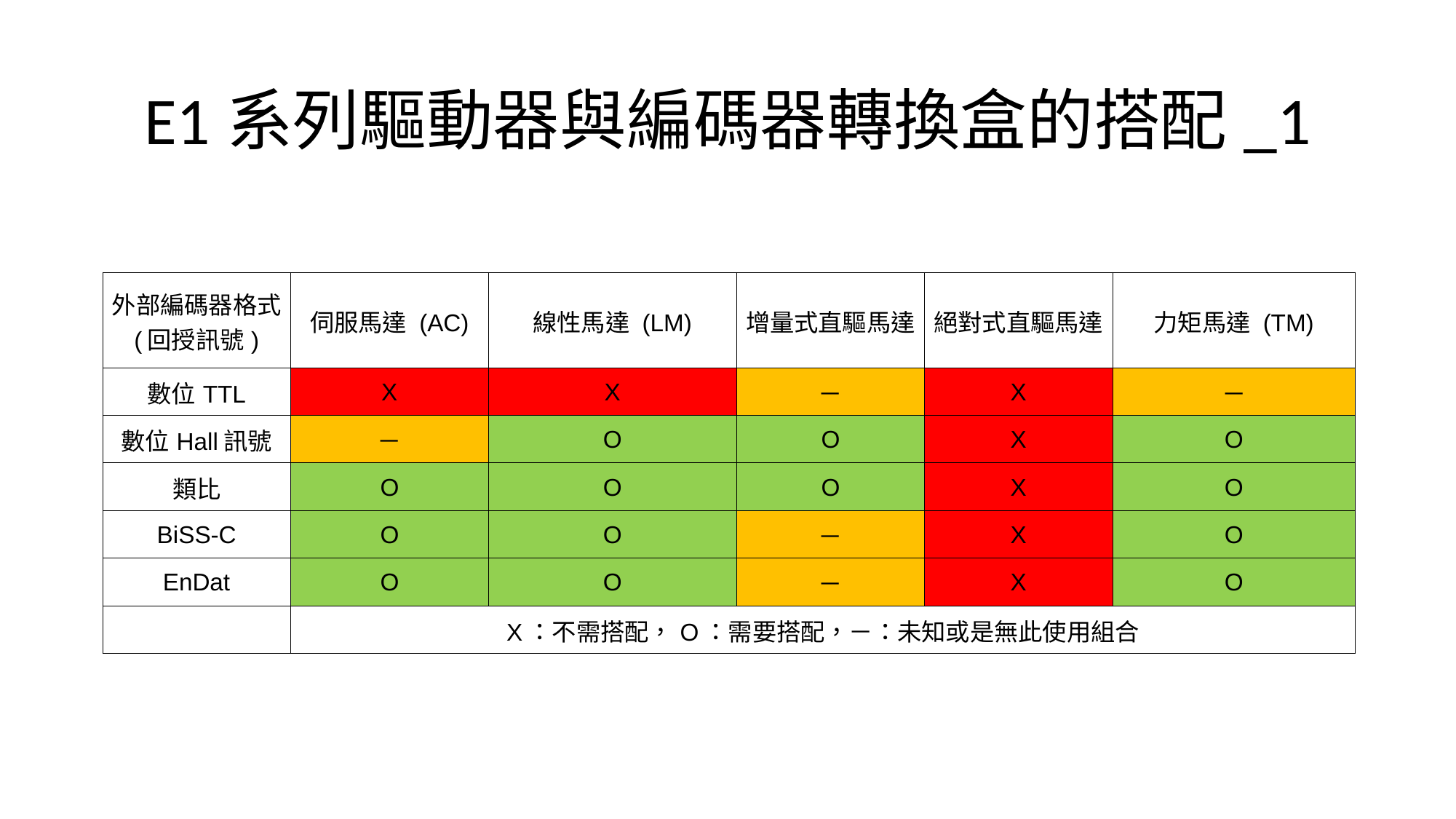

# E1系列驅動器與編碼器轉換盒的搭配_1

| 外部編碼器格式 (回授訊號) | 伺服馬達 (AC) | 線性馬達 (LM) | 增量式直驅馬達 | 絕對式直驅馬達 | 力矩馬達 (TM) |
| --- | --- | --- | --- | --- | --- |
| 數位TTL | X | X | － | X | － |
| 數位Hall訊號 | － | O | O | X | O |
| 類比 | O | O | O | X | O |
| BiSS-C | O | O | － | X | O |
| EnDat | O | O | － | X | O |
|  | X：不需搭配，O：需要搭配，－：未知或是無此使用組合 |  |  |  |  |